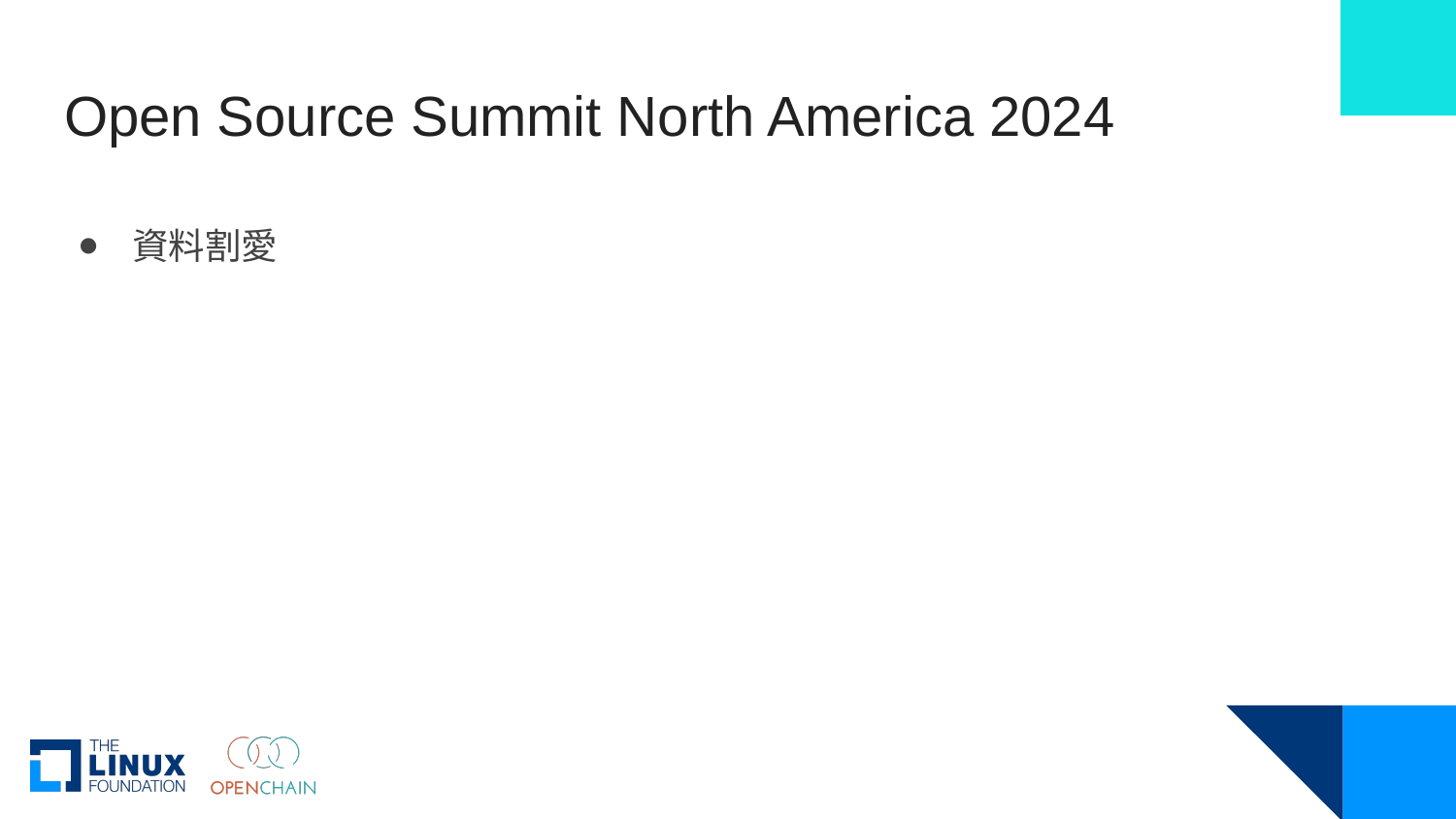

# Open Source Summit North America 2024
資料割愛